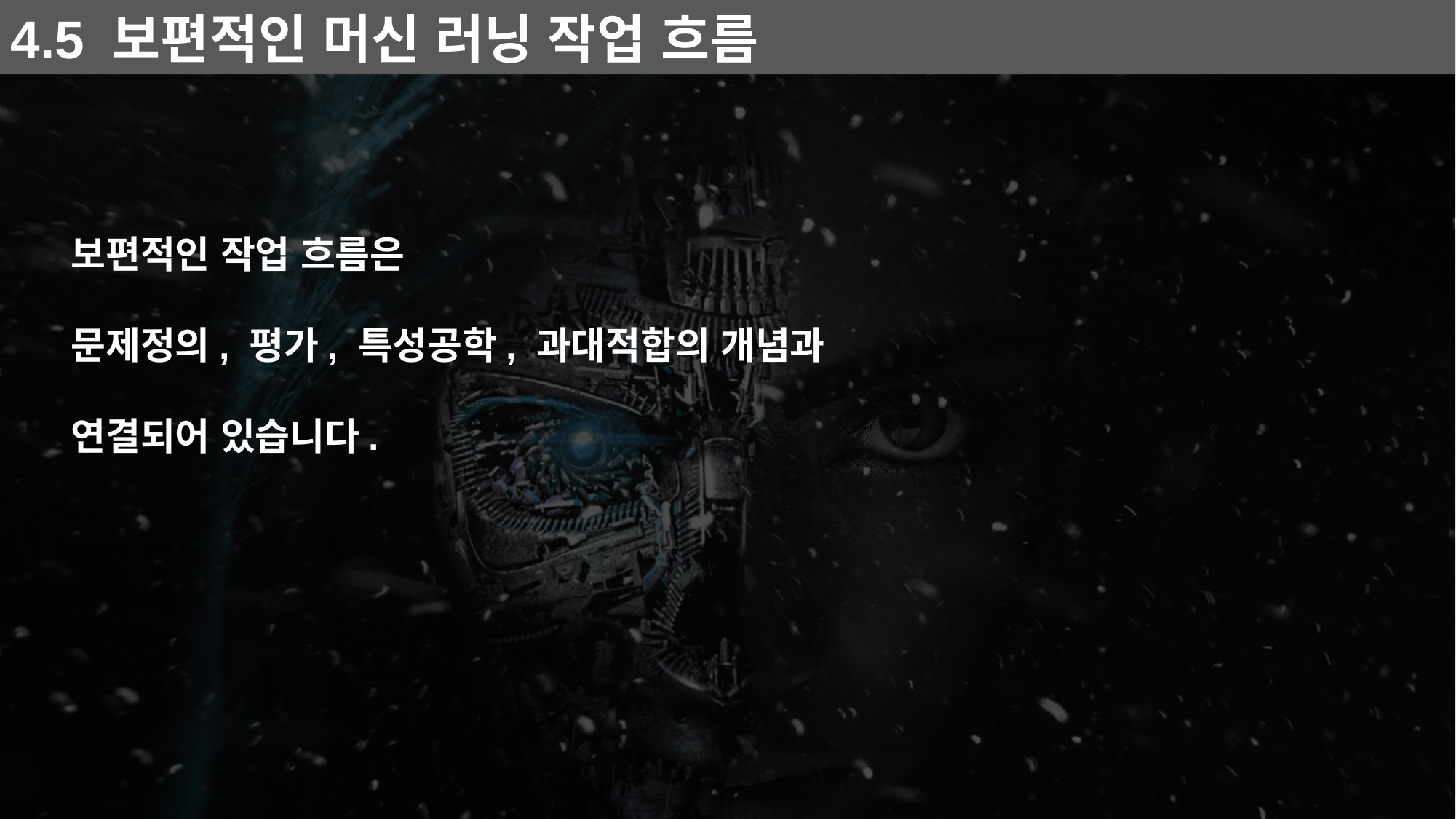

4.5 보편적인 머신 러닝 작업 흐름

보편적인 작업 흐름은

문제정의, 평가, 특성공학, 과대적합의 개념과

연결되어 있습니다.